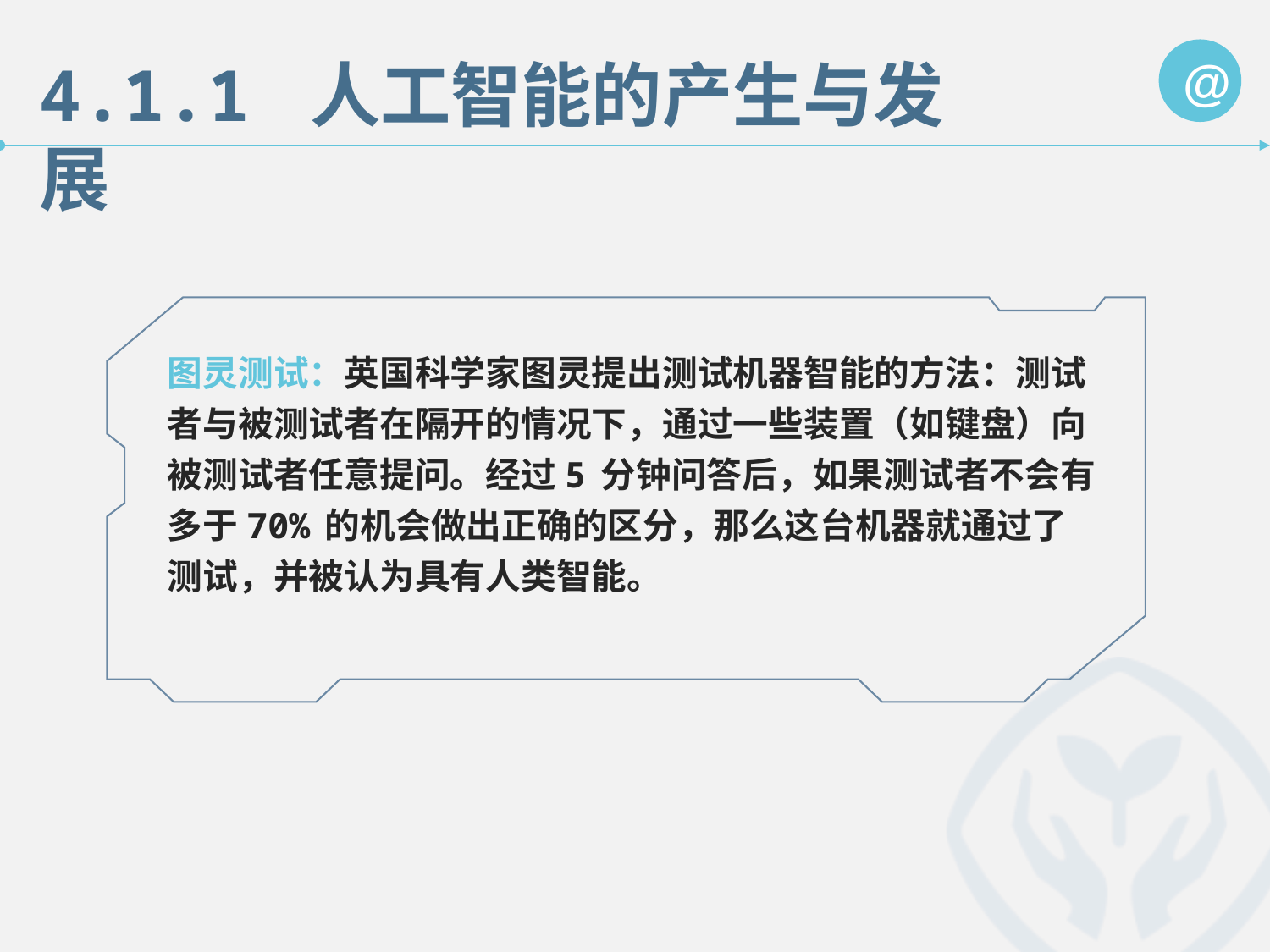

@
4.1.1 人工智能的产生与发展

图灵测试：英国科学家图灵提出测试机器智能的方法：测试者与被测试者在隔开的情况下，通过一些装置（如键盘）向被测试者任意提问。经过5 分钟问答后，如果测试者不会有多于70% 的机会做出正确的区分，那么这台机器就通过了测试，并被认为具有人类智能。